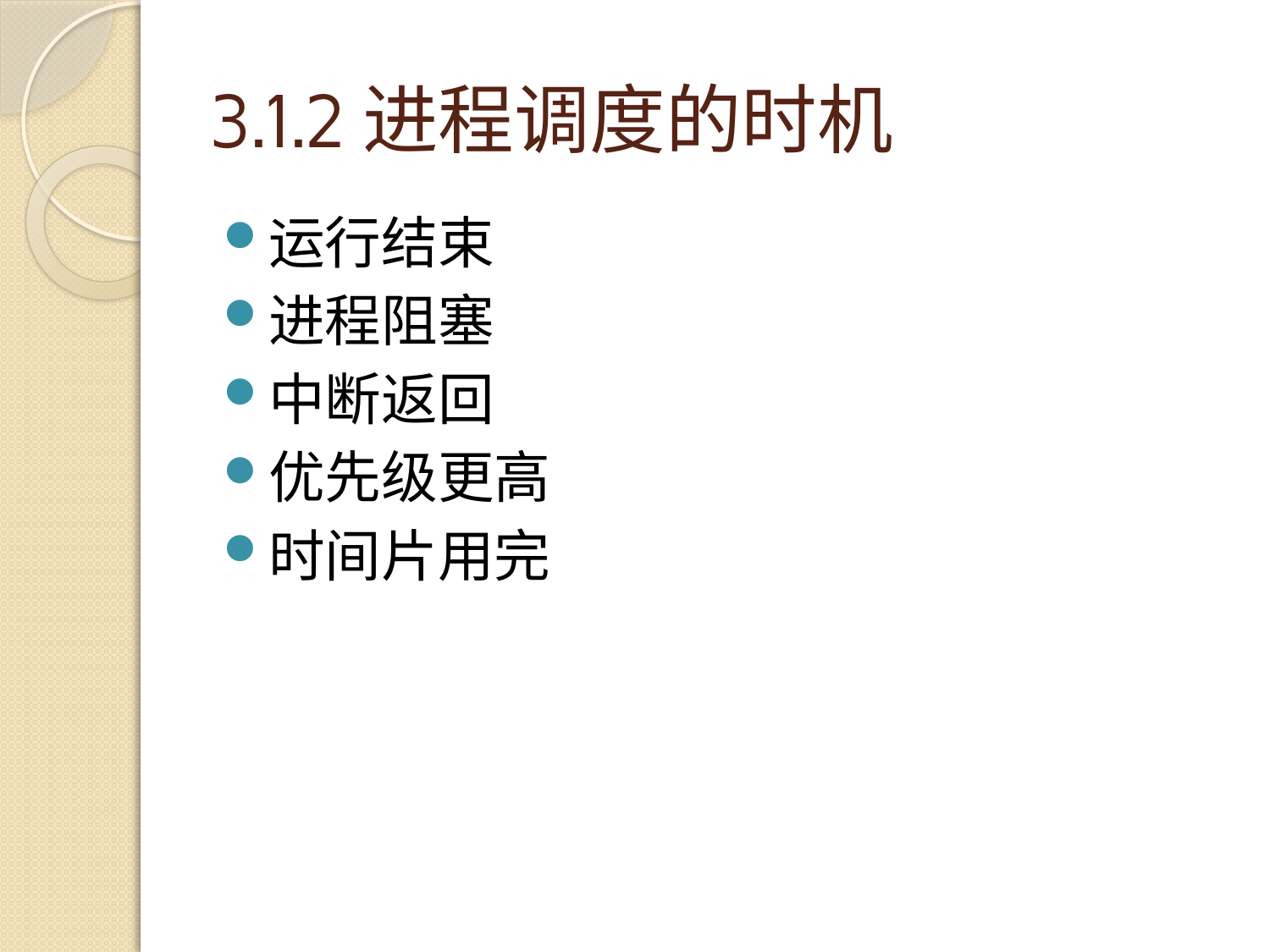

# 3.1.2进程调度的时机
运行结束
进程阻塞
中断返回
优先级更高
时间片用完